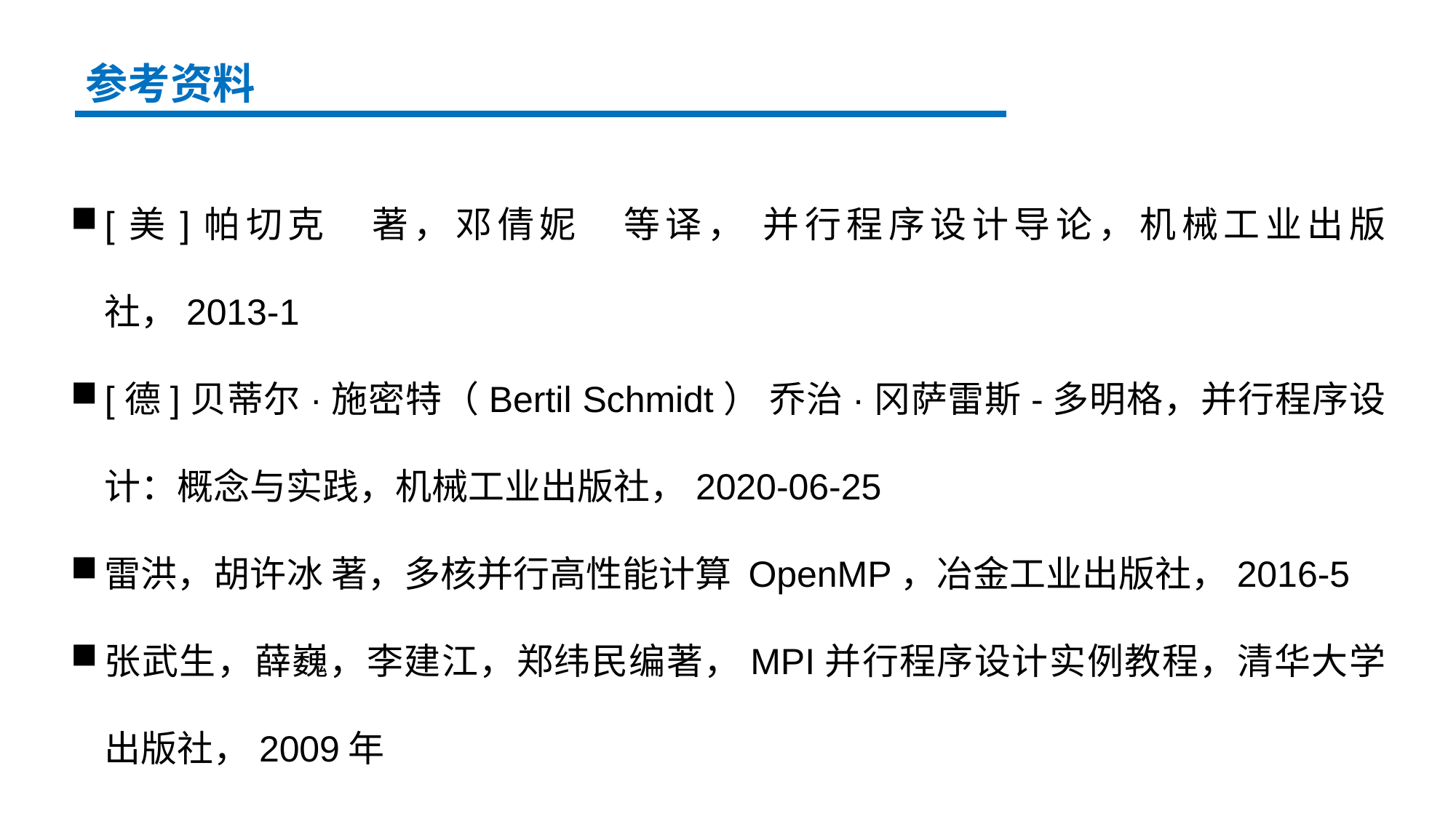

参考资料
[美]帕切克　著，邓倩妮　等译， 并行程序设计导论，机械工业出版社，2013-1
[德]贝蒂尔·施密特（Bertil Schmidt） 乔治·冈萨雷斯-多明格，并行程序设计：概念与实践，机械工业出版社，2020-06-25
雷洪，胡许冰 著，多核并行高性能计算 OpenMP，冶金工业出版社，2016-5
张武生，薛巍，李建江，郑纬民编著，MPI并行程序设计实例教程，清华大学出版社，2009年